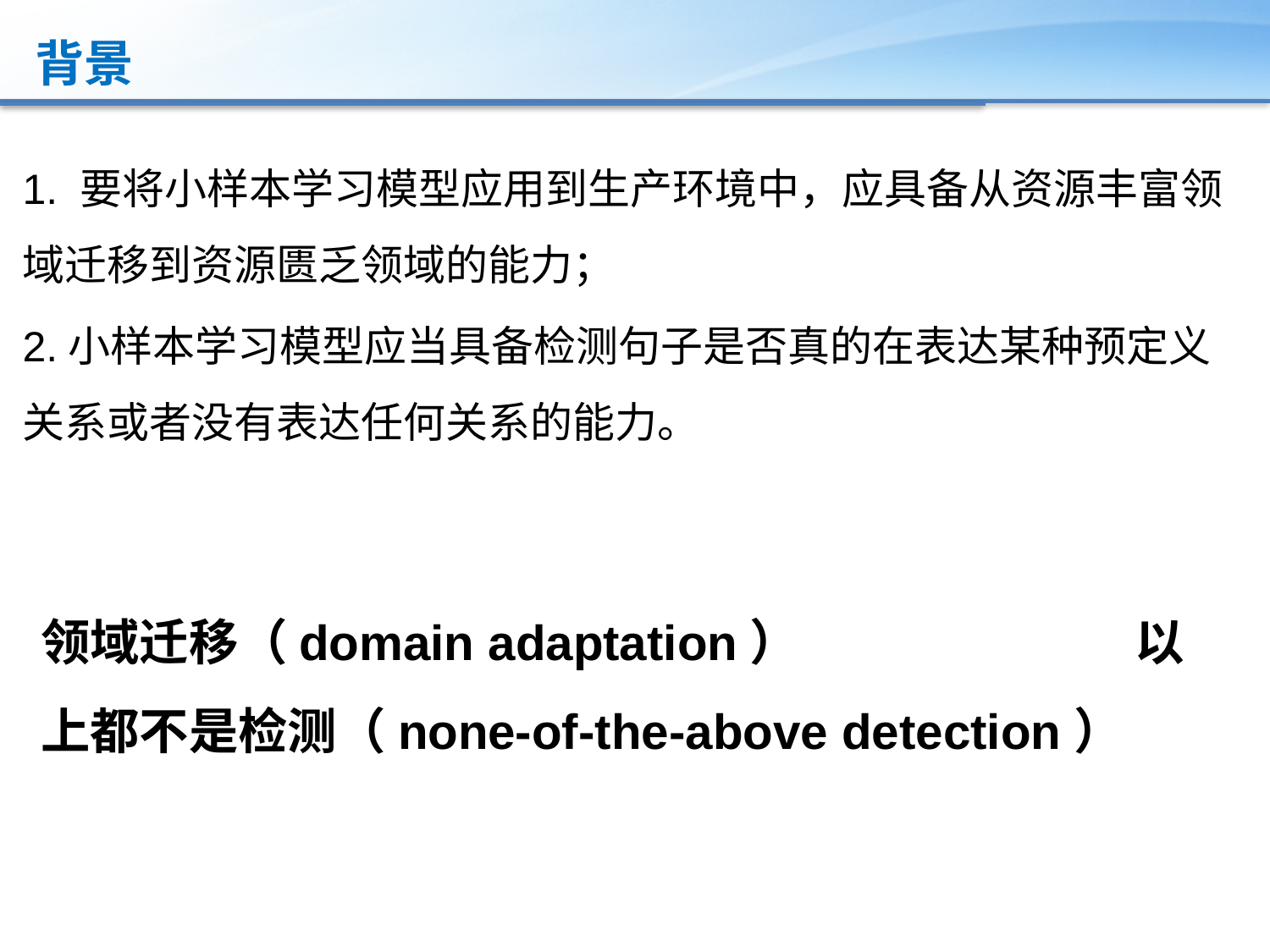

背景
1. 要将小样本学习模型应用到生产环境中，应具备从资源丰富领域迁移到资源匮乏领域的能力；
2.小样本学习模型应当具备检测句子是否真的在表达某种预定义关系或者没有表达任何关系的能力。
领域迁移（domain adaptation）                              以上都不是检测（none-of-the-above detection）